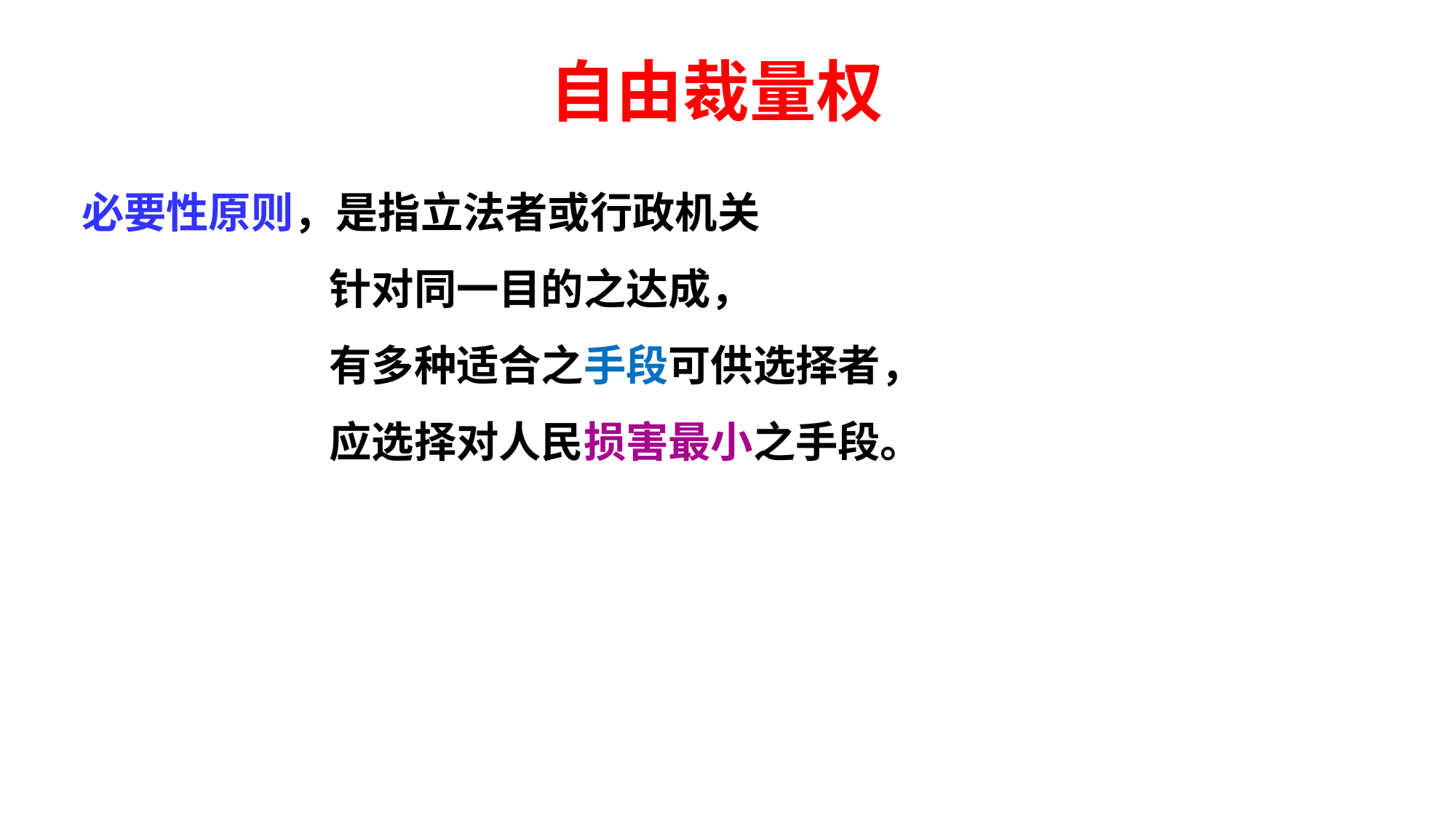

# 自由裁量权
必要性原则，是指立法者或行政机关
		  针对同一目的之达成，
		  有多种适合之手段可供选择者，
		  应选择对人民损害最小之手段。